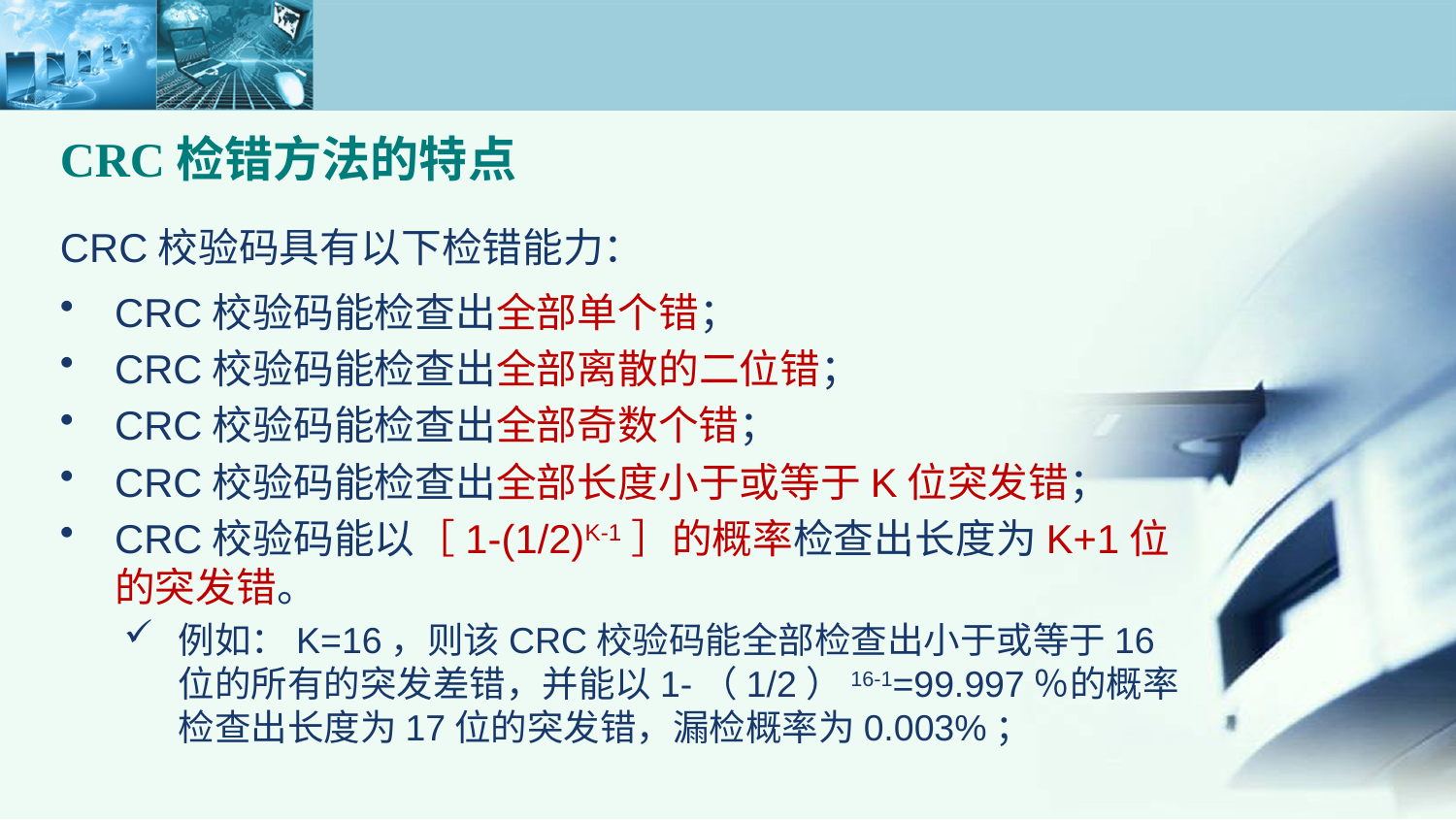

CRC检错方法的特点
CRC校验码具有以下检错能力：
CRC校验码能检查出全部单个错；
CRC校验码能检查出全部离散的二位错；
CRC校验码能检查出全部奇数个错；
CRC校验码能检查出全部长度小于或等于K位突发错；
CRC校验码能以［1-(1/2)K-1］的概率检查出长度为K+1位的突发错。
例如：K=16，则该CRC校验码能全部检查出小于或等于16 位的所有的突发差错，并能以1-（1/2）16-1=99.997％的概率检查出长度为17位的突发错，漏检概率为0.003%；